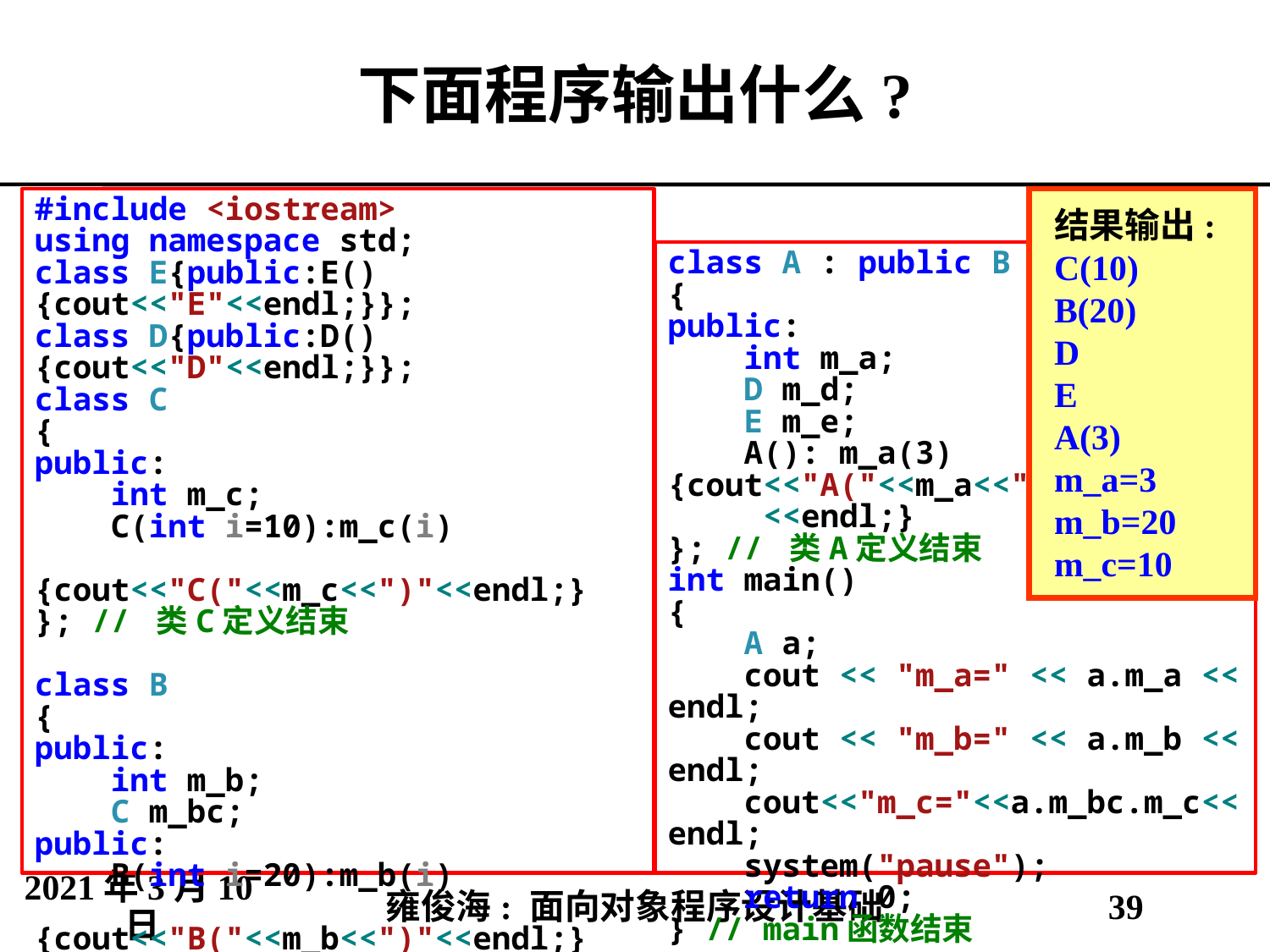

# 下面程序输出什么?

#include <iostream>
using namespace std;
class E{public:E(){cout<<"E"<<endl;}};
class D{public:D(){cout<<"D"<<endl;}};
class C
{
public:
    int m_c;
    C(int i=10):m_c(i)
    {cout<<"C("<<m_c<<")"<<endl;}
}; // 类C定义结束

class B
{
public:
    int m_b;
    C m_bc;
public:
    B(int i=20):m_b(i)
    {cout<<"B("<<m_b<<")"<<endl;}
}; // 类B定义结束
结果输出:
C(10)
B(20)
D
E
A(3)
m_a=3
m_b=20
m_c=10
class A : public B
{
public:
    int m_a;
    D m_d;
    E m_e;
    A(): m_a(3)
{cout<<"A("<<m_a<<")"
     <<endl;}
}; // 类A定义结束
int main()
{
    A a;
    cout << "m_a=" << a.m_a << endl;
    cout << "m_b=" << a.m_b << endl;
    cout<<"m_c="<<a.m_bc.m_c<< endl;
    system("pause");
    return 0;
} // main函数结束
2021年3月10日
雍俊海: 面向对象程序设计基础
39